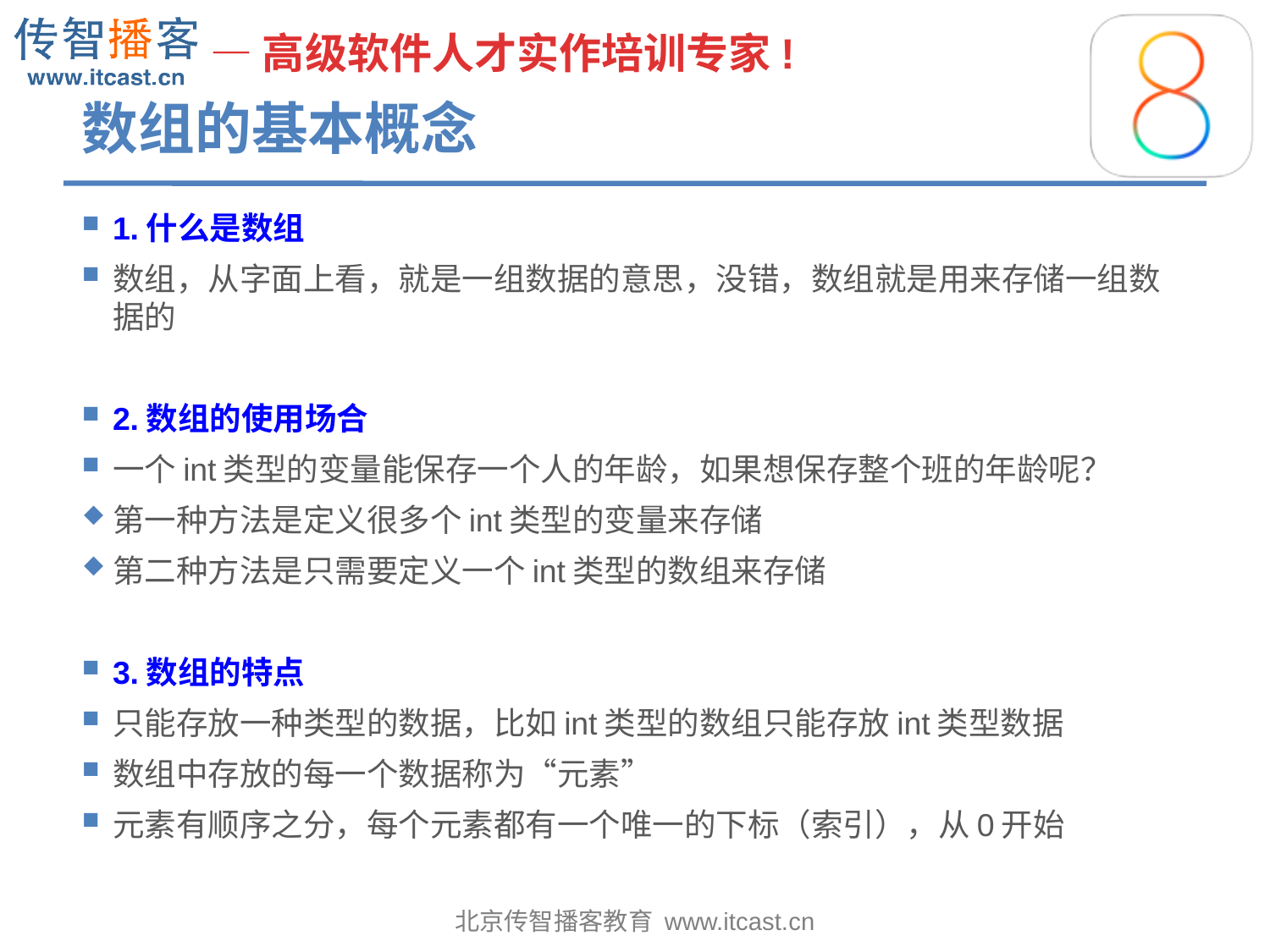

# 数组的基本概念
1.什么是数组
数组，从字面上看，就是一组数据的意思，没错，数组就是用来存储一组数据的

2.数组的使用场合
一个int类型的变量能保存一个人的年龄，如果想保存整个班的年龄呢？
第一种方法是定义很多个int类型的变量来存储
第二种方法是只需要定义一个int类型的数组来存储

3.数组的特点
只能存放一种类型的数据，比如int类型的数组只能存放int类型数据
数组中存放的每一个数据称为“元素”
元素有顺序之分，每个元素都有一个唯一的下标（索引），从0开始